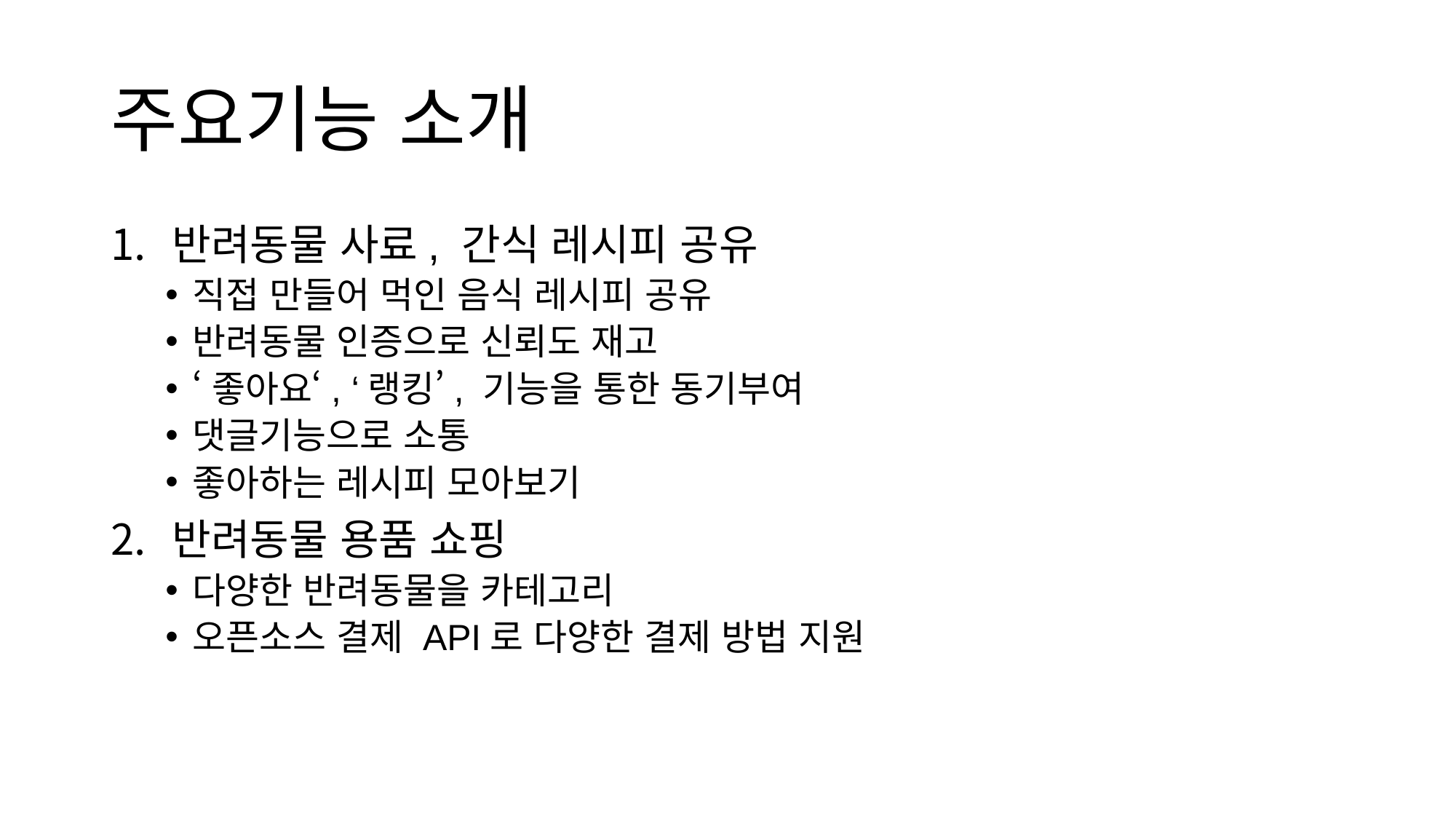

# 주요기능 소개
반려동물 사료, 간식 레시피 공유
직접 만들어 먹인 음식 레시피 공유
반려동물 인증으로 신뢰도 재고
‘좋아요‘, ‘랭킹’, 기능을 통한 동기부여
댓글기능으로 소통
좋아하는 레시피 모아보기
반려동물 용품 쇼핑
다양한 반려동물을 카테고리
오픈소스 결제 API로 다양한 결제 방법 지원